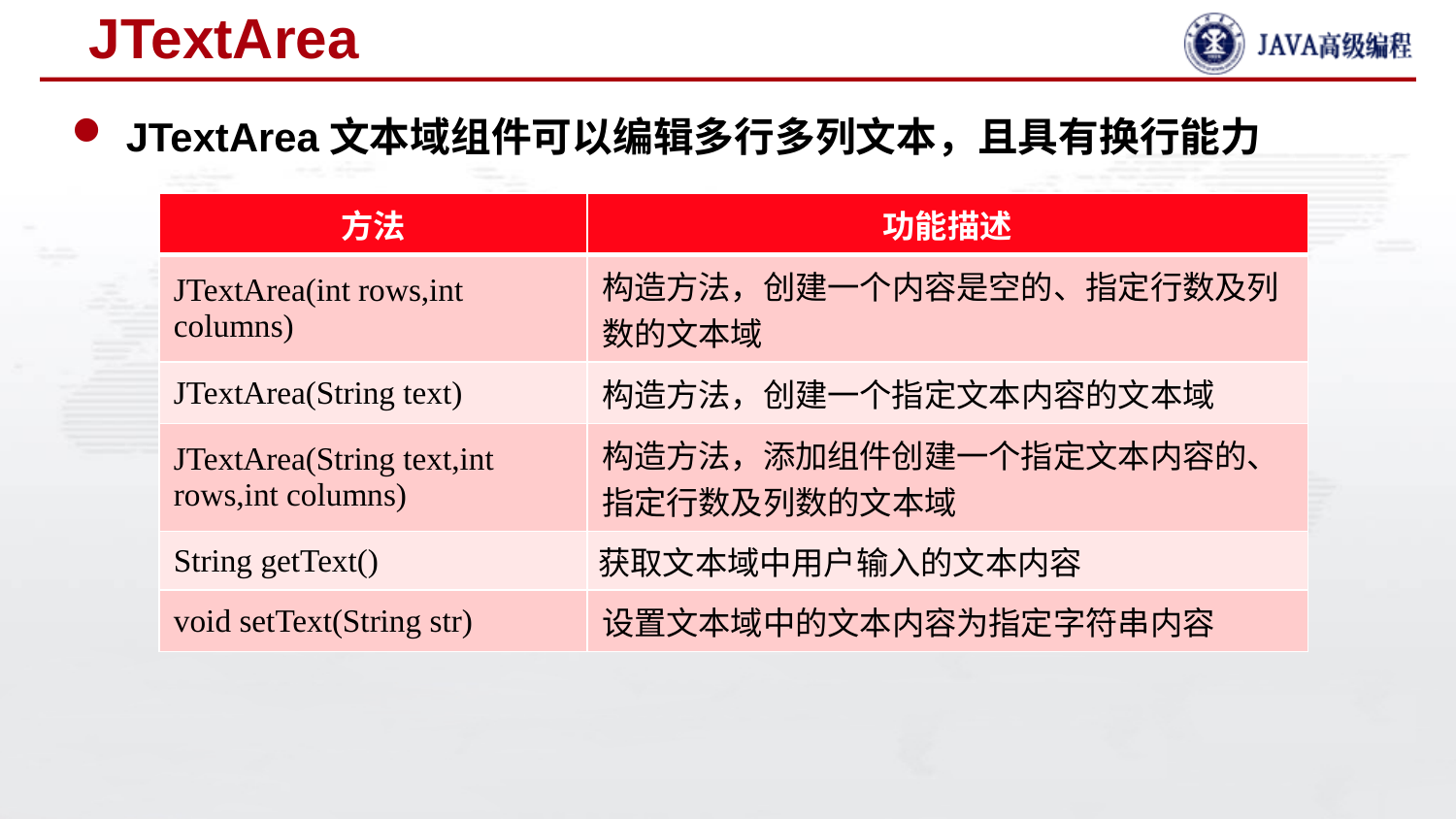

# JTextArea
JTextArea文本域组件可以编辑多行多列文本，且具有换行能力
| 方法 | 功能描述 |
| --- | --- |
| JTextArea(int rows,int columns) | 构造方法，创建一个内容是空的、指定行数及列数的文本域 |
| JTextArea(String text) | 构造方法，创建一个指定文本内容的文本域 |
| JTextArea(String text,int rows,int columns) | 构造方法，添加组件创建一个指定文本内容的、指定行数及列数的文本域 |
| String getText() | 获取文本域中用户输入的文本内容 |
| void setText(String str) | 设置文本域中的文本内容为指定字符串内容 |